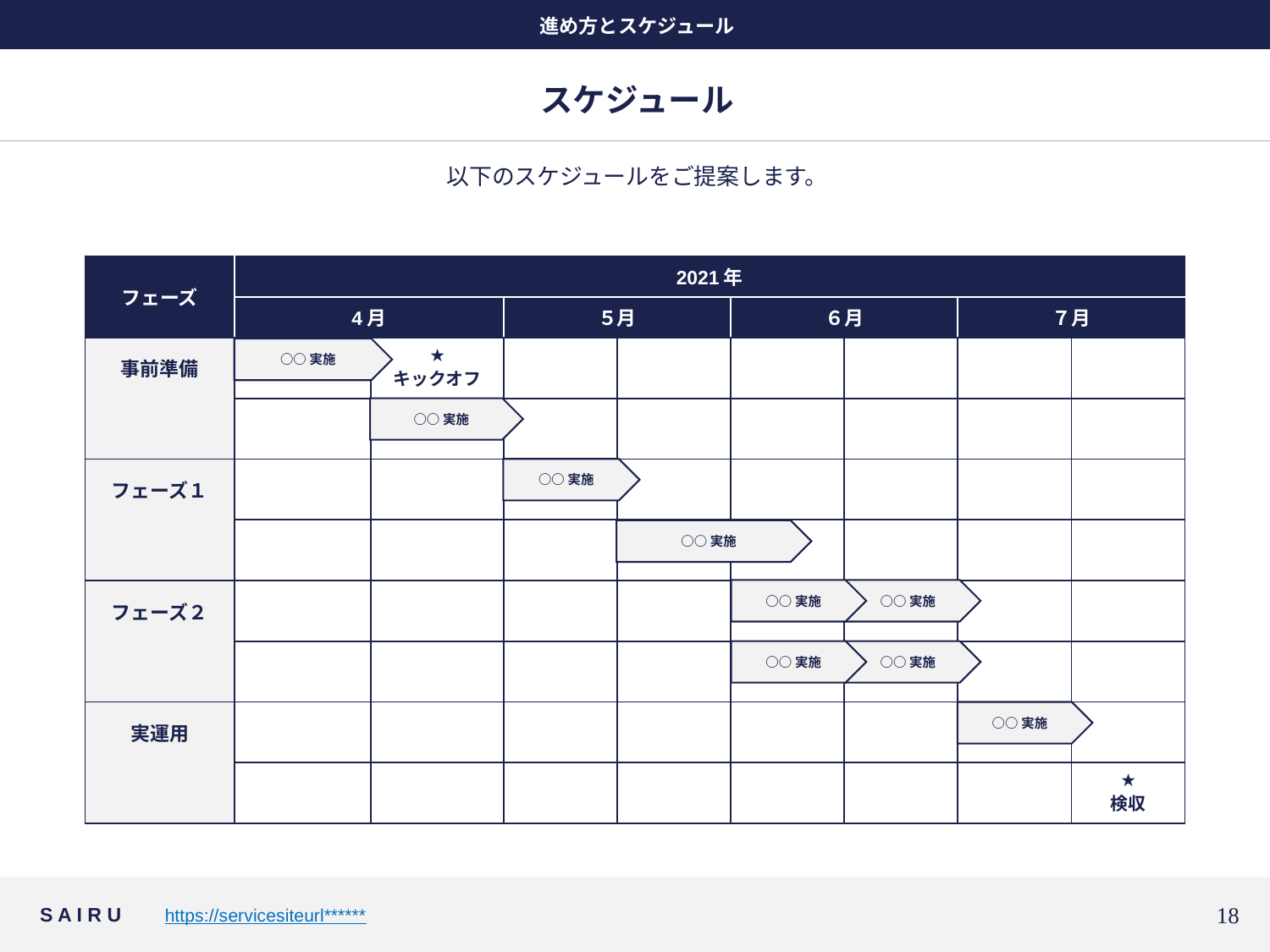

進め方とスケジュール
# スケジュール
以下のスケジュールをご提案します。
| フェーズ | 2021年 |  |  |  |  |  |  |  |
| --- | --- | --- | --- | --- | --- | --- | --- | --- |
|  | 4月 | 5月 | ５月 | 7月 | ６月 | 9月 | ７月 | 10月 |
| 事前準備 |  | ★ キックオフ |  |  |  |  |  |  |
|  |  |  |  |  |  |  |  |  |
| フェーズ１ |  |  |  |  |  |  |  |  |
|  |  |  |  |  |  |  |  |  |
| フェーズ２ |  |  |  |  |  |  |  |  |
|  |  |  |  |  |  |  |  |  |
| 実運用 |  |  |  |  |  |  |  |  |
|  |  |  |  |  |  |  |  | ★ 検収 |
○○実施
○○実施
○○実施
○○実施
○○実施
○○実施
○○実施
○○実施
○○実施
18